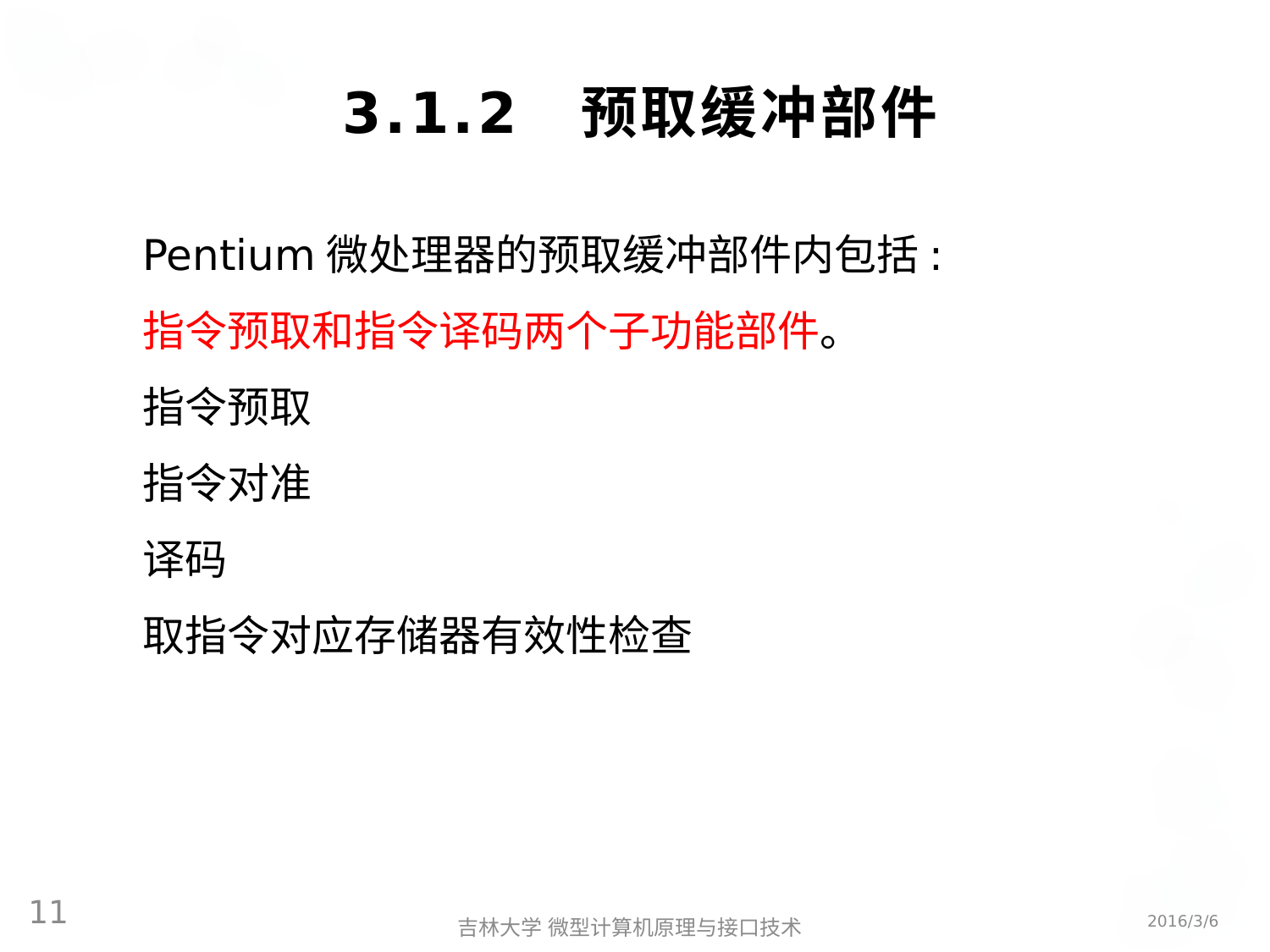

# 3.1.2  预取缓冲部件
Pentium微处理器的预取缓冲部件内包括:
指令预取和指令译码两个子功能部件。
指令预取
指令对准
译码
取指令对应存储器有效性检查
11
2016/3/6
吉林大学 微型计算机原理与接口技术